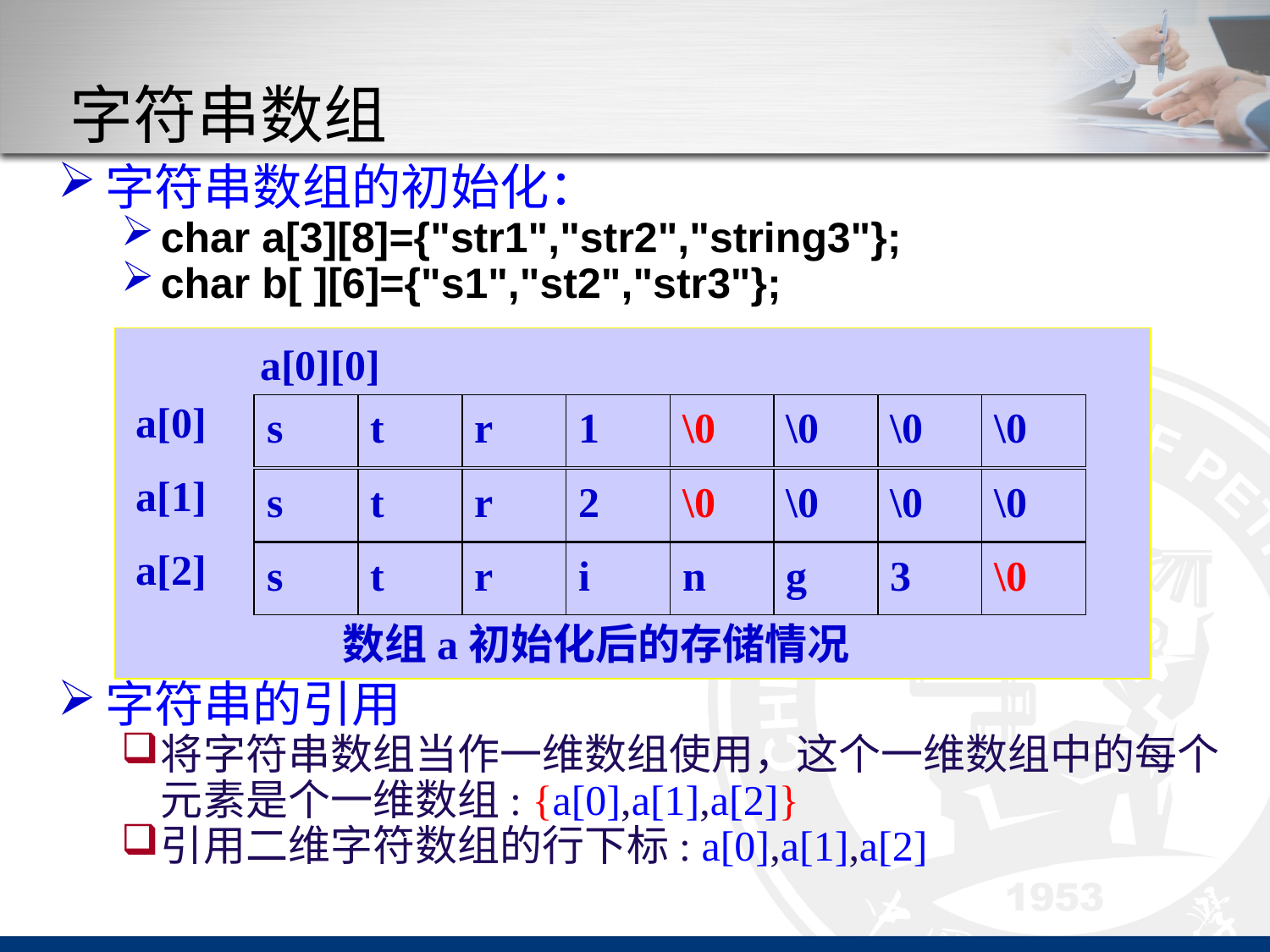

# 字符串数组
字符串数组的初始化：
char a[3][8]={"str1","str2","string3"};
char b[ ][6]={"s1","st2","str3"};

字符串的引用
将字符串数组当作一维数组使用，这个一维数组中的每个元素是个一维数组: {a[0],a[1],a[2]}
引用二维字符数组的行下标: a[0],a[1],a[2]

a[0][0]
s
t
r
1
\0
\0
\0
\0
a[0]
a[1]
s
t
r
2
\0
\0
\0
\0
s
t
r
i
n
g
3
\0
a[2]
数组a初始化后的存储情况